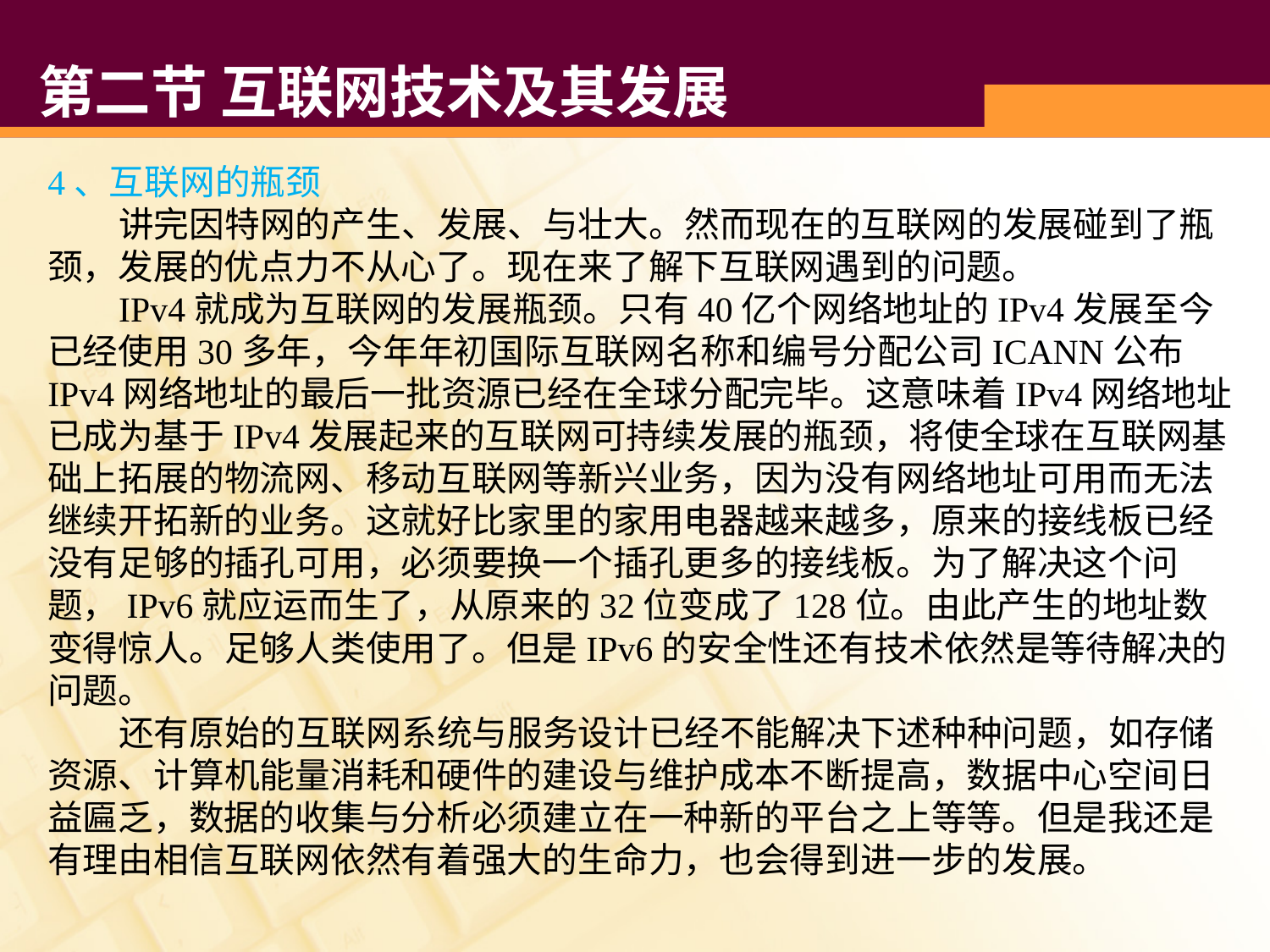

# 第二节 互联网技术及其发展
4、互联网的瓶颈
        讲完因特网的产生、发展、与壮大。然而现在的互联网的发展碰到了瓶颈，发展的优点力不从心了。现在来了解下互联网遇到的问题。
        IPv4就成为互联网的发展瓶颈。只有40亿个网络地址的IPv4发展至今已经使用30多年，今年年初国际互联网名称和编号分配公司ICANN公布IPv4网络地址的最后一批资源已经在全球分配完毕。这意味着IPv4网络地址已成为基于IPv4发展起来的互联网可持续发展的瓶颈，将使全球在互联网基础上拓展的物流网、移动互联网等新兴业务，因为没有网络地址可用而无法继续开拓新的业务。这就好比家里的家用电器越来越多，原来的接线板已经没有足够的插孔可用，必须要换一个插孔更多的接线板。为了解决这个问题，IPv6就应运而生了，从原来的32位变成了128位。由此产生的地址数变得惊人。足够人类使用了。但是IPv6的安全性还有技术依然是等待解决的问题。
        还有原始的互联网系统与服务设计已经不能解决下述种种问题，如存储资源、计算机能量消耗和硬件的建设与维护成本不断提高，数据中心空间日益匾乏，数据的收集与分析必须建立在一种新的平台之上等等。但是我还是有理由相信互联网依然有着强大的生命力，也会得到进一步的发展。